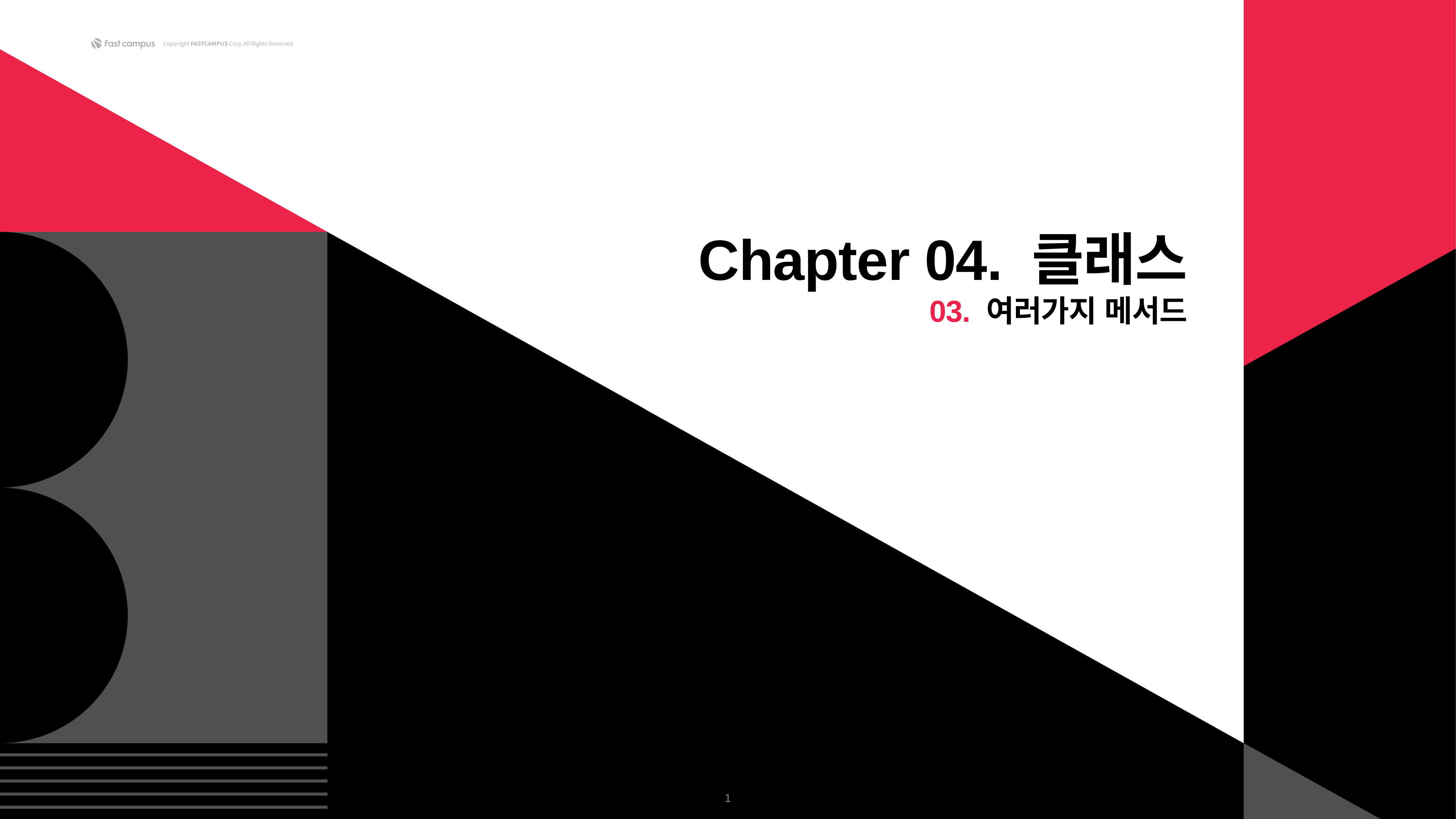

Chapter 04. 클래스
03. 여러가지 메서드
1